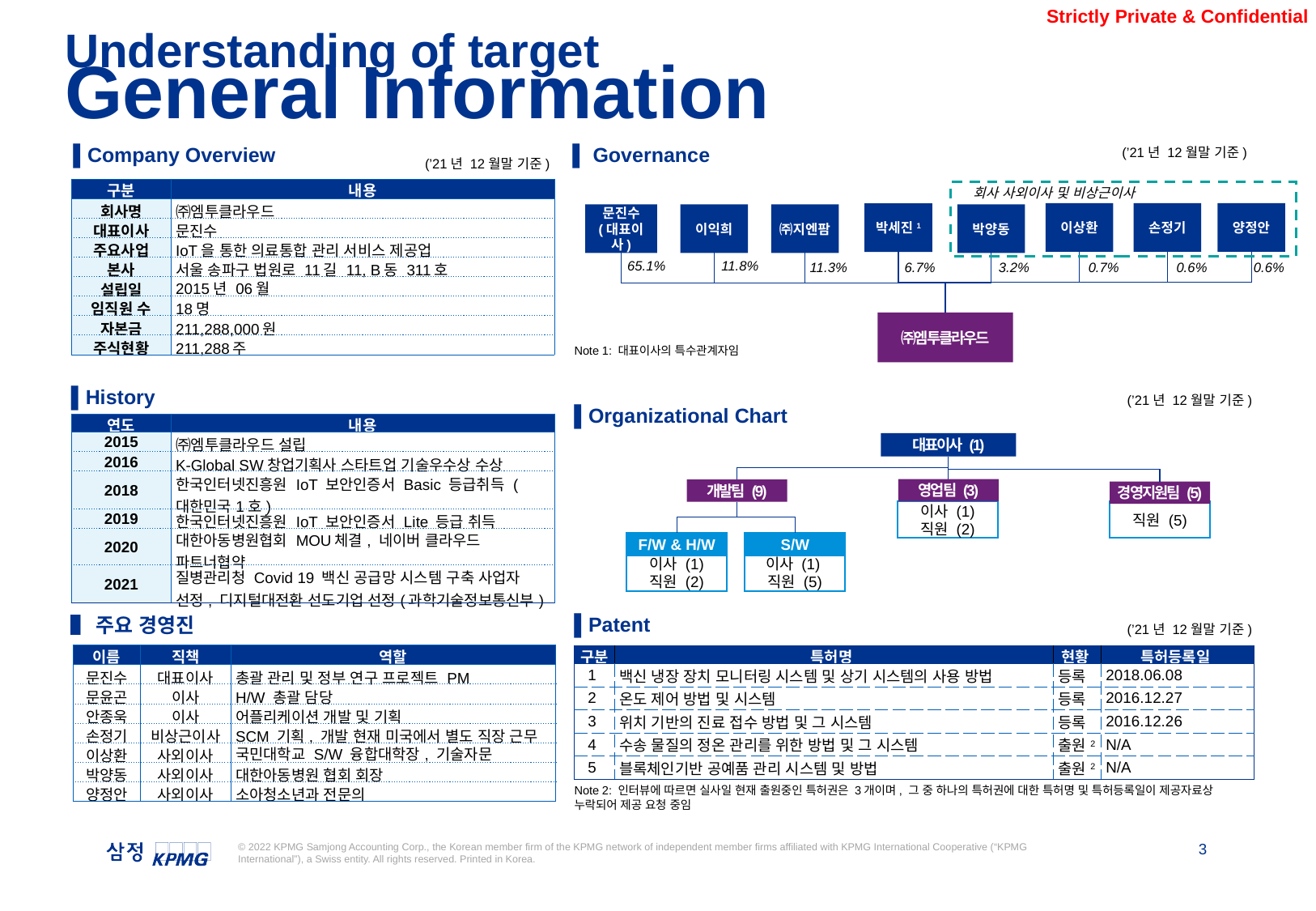

Understanding of target
General Information
▌Company Overview
▌ Governance
(’21년 12월말 기준)
(’21년 12월말 기준)
| 구분 | 내용 |
| --- | --- |
| 회사명 | ㈜엠투클라우드 |
| 대표이사 | 문진수 |
| 주요사업 | IoT을 통한 의료통합 관리 서비스 제공업 |
| 본사 | 서울 송파구 법원로 11길 11, B동 311호 |
| 설립일 | 2015년 06월 |
| 임직원 수 | 18명 |
| 자본금 | 211,288,000원 |
| 주식현황 | 211,288주 |
회사 사외이사 및 비상근이사

이상환
손정기
양정안
박세진1
문진수
(대표이사)
이익희
㈜지엔팜
박양동
65.1%
11.8%
11.3%
6.7%
3.2%
0.7%
0.6%
0.6%
㈜엠투클라우드
Note 1: 대표이사의 특수관계자임
▌History
(’21년 12월말 기준)
▌Organizational Chart
| 연도 | 내용 |
| --- | --- |
| 2015 | ㈜엠투클라우드 설립 |
| 2016 | K-Global SW창업기획사 스타트업 기술우수상 수상 |
| 2018 | 한국인터넷진흥원 IoT 보안인증서 Basic 등급취득 (대한민국1호) |
| 2019 | 한국인터넷진흥원 IoT 보안인증서 Lite 등급 취득 |
| 2020 | 대한아동병원협회 MOU체결, 네이버 클라우드 파트너협약 |
| 2021 | 질병관리청 Covid 19 백신 공급망 시스템 구축 사업자 선정, 디지털대전환 선도기업 선정(과학기술정보통신부) |
대표이사 (1)

영업팀 (3)

개발팀 (9)
경영지원팀 (5)
직원 (5)
이사 (1)
직원 (2)
F/W & H/W
S/W
이사 (1)
직원 (2)
이사 (1)
직원 (5)
▌주요 경영진
▌Patent
(’21년 12월말 기준)
| 이름 | 직책 | 역할 |
| --- | --- | --- |
| 문진수 | 대표이사 | 총괄 관리 및 정부 연구 프로젝트 PM |
| 문윤곤 | 이사 | H/W 총괄 담당 |
| 안종욱 | 이사 | 어플리케이션 개발 및 기획 |
| 손정기 | 비상근이사 | SCM 기획, 개발 현재 미국에서 별도 직장 근무 |
| 이상환 | 사외이사 | 국민대학교 S/W 융합대학장, 기술자문 |
| 박양동 | 사외이사 | 대한아동병원 협회 회장 |
| 양정안 | 사외이사 | 소아청소년과 전문의 |
| 구분 | 특허명 | 현황 | 특허등록일 |
| --- | --- | --- | --- |
| 1 | 백신 냉장 장치 모니터링 시스템 및 상기 시스템의 사용 방법 | 등록 | 2018.06.08 |
| 2 | 온도 제어 방법 및 시스템 | 등록 | 2016.12.27 |
| 3 | 위치 기반의 진료 접수 방법 및 그 시스템 | 등록 | 2016.12.26 |
| 4 | 수송 물질의 정온 관리를 위한 방법 및 그 시스템 | 출원2 | N/A |
| 5 | 블록체인기반 공예품 관리 시스템 및 방법 | 출원2 | N/A |
Note 2: 인터뷰에 따르면 실사일 현재 출원중인 특허권은 3개이며, 그 중 하나의 특허권에 대한 특허명 및 특허등록일이 제공자료상 누락되어 제공 요청 중임